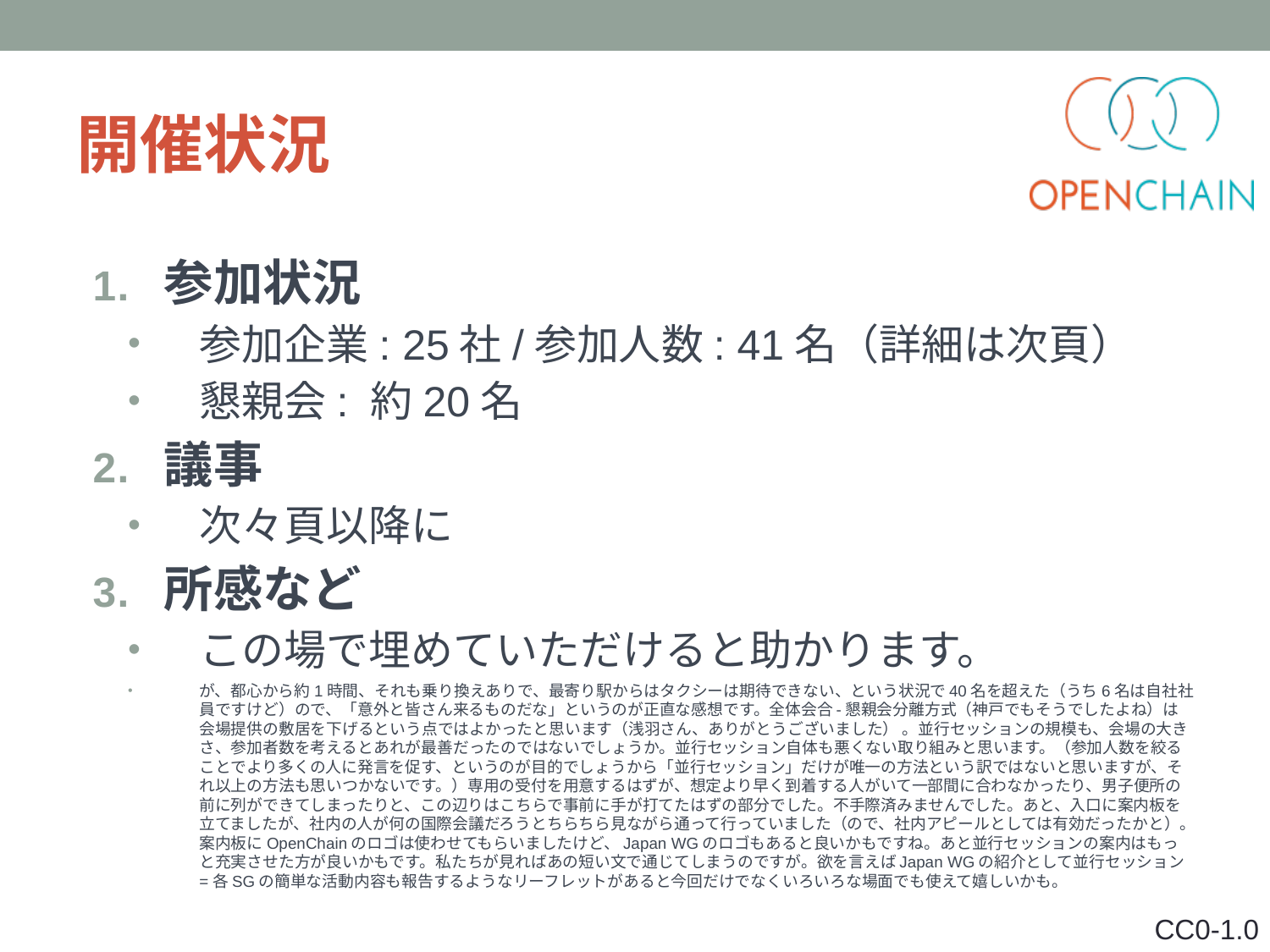

# 開催状況
参加状況
参加企業: 25社/参加人数: 41名（詳細は次頁）
懇親会: 約20名
議事
次々頁以降に
所感など
この場で埋めていただけると助かります。
が、都心から約1時間、それも乗り換えありで、最寄り駅からはタクシーは期待できない、という状況で40名を超えた（うち6名は自社社員ですけど）ので、「意外と皆さん来るものだな」というのが正直な感想です。全体会合-懇親会分離方式（神戸でもそうでしたよね）は会場提供の敷居を下げるという点ではよかったと思います（浅羽さん、ありがとうございました） 。並行セッションの規模も、会場の大きさ、参加者数を考えるとあれが最善だったのではないでしょうか。並行セッション自体も悪くない取り組みと思います。（参加人数を絞ることでより多くの人に発言を促す、というのが目的でしょうから「並行セッション」だけが唯一の方法という訳ではないと思いますが、それ以上の方法も思いつかないです。）専用の受付を用意するはずが、想定より早く到着する人がいて一部間に合わなかったり、男子便所の前に列ができてしまったりと、この辺りはこちらで事前に手が打てたはずの部分でした。不手際済みませんでした。あと、入口に案内板を立てましたが、社内の人が何の国際会議だろうとちらちら見ながら通って行っていました（ので、社内アピールとしては有効だったかと）。案内板にOpenChainのロゴは使わせてもらいましたけど、Japan WGのロゴもあると良いかもですね。あと並行セッションの案内はもっと充実させた方が良いかもです。私たちが見ればあの短い文で通じてしまうのですが。欲を言えばJapan WGの紹介として並行セッション=各SGの簡単な活動内容も報告するようなリーフレットがあると今回だけでなくいろいろな場面でも使えて嬉しいかも。